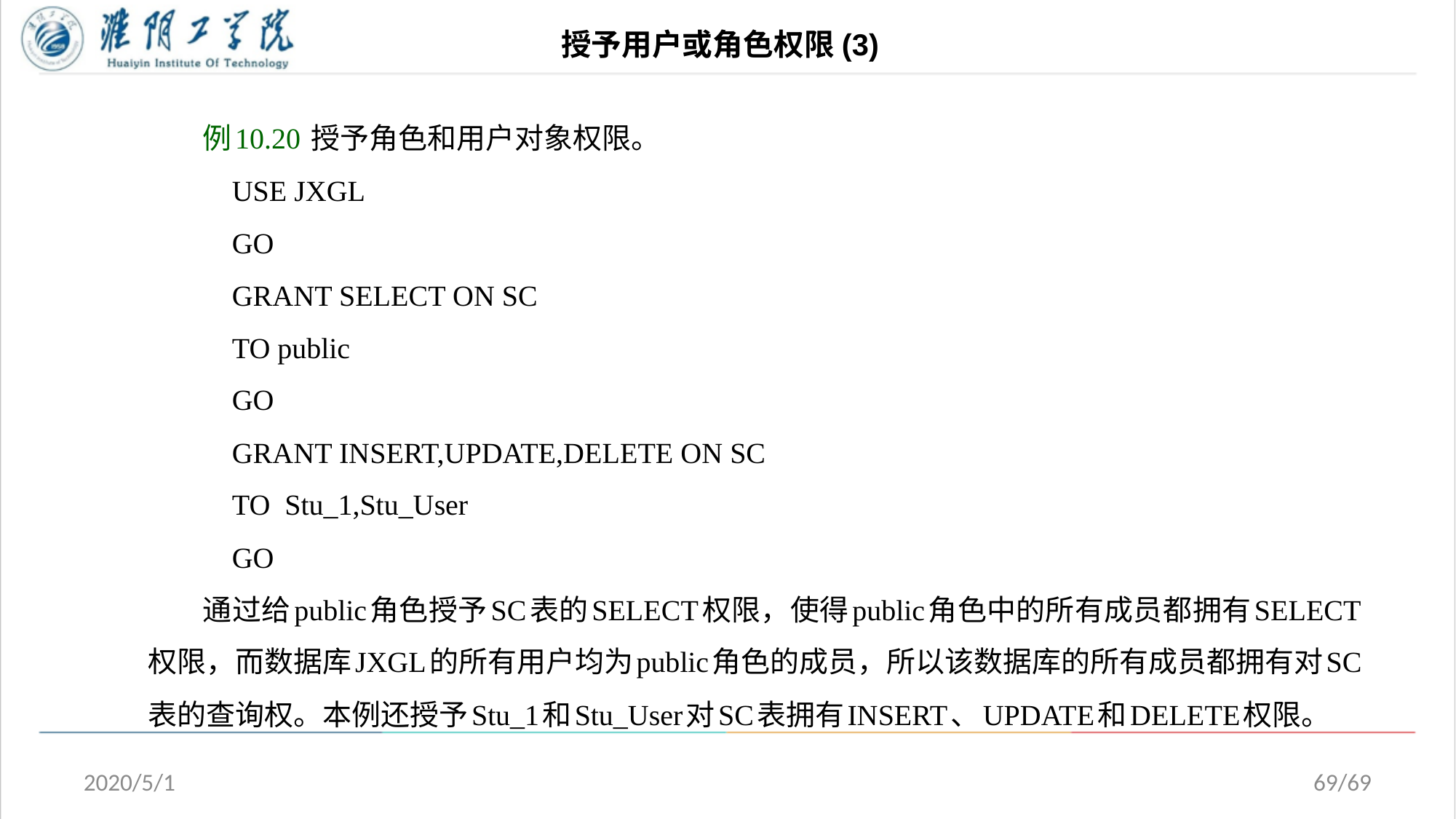

# 授予用户或角色权限(3)
例10.20 授予角色和用户对象权限。
    USE JXGL
    GO
    GRANT SELECT ON SC
    TO public
    GO
    GRANT INSERT,UPDATE,DELETE ON SC
    TO  Stu_1,Stu_User
    GO
通过给public角色授予SC表的SELECT权限，使得public角色中的所有成员都拥有SELECT权限，而数据库JXGL的所有用户均为public角色的成员，所以该数据库的所有成员都拥有对SC表的查询权。本例还授予Stu_1和Stu_User对SC表拥有INSERT、UPDATE和DELETE权限。
2020/5/1
69/69